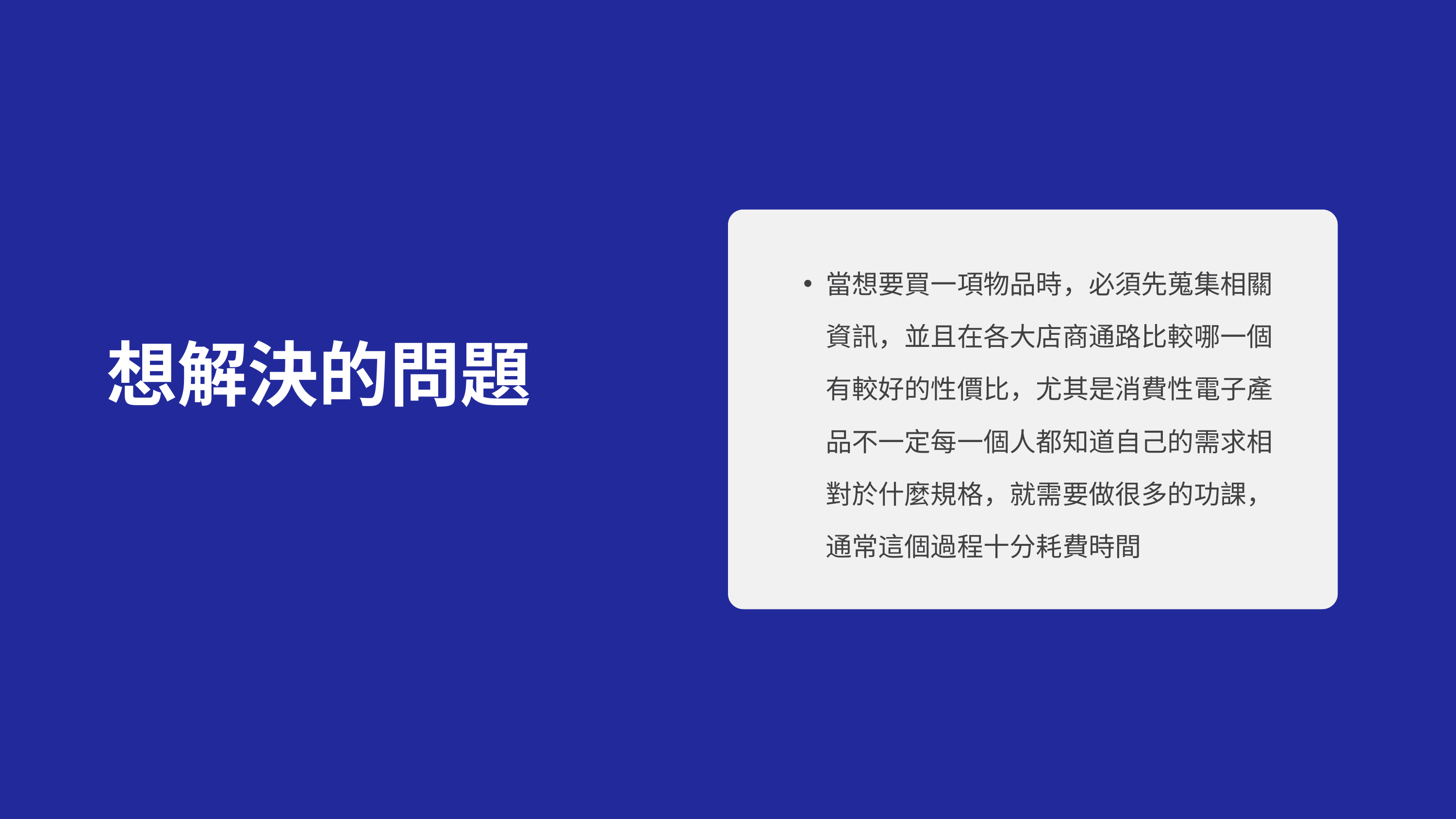

當想要買一項物品時，必須先蒐集相關資訊，並且在各大店商通路比較哪一個有較好的性價比，尤其是消費性電子產品不一定每一個人都知道自己的需求相對於什麼規格，就需要做很多的功課，通常這個過程十分耗費時間
想解決的問題